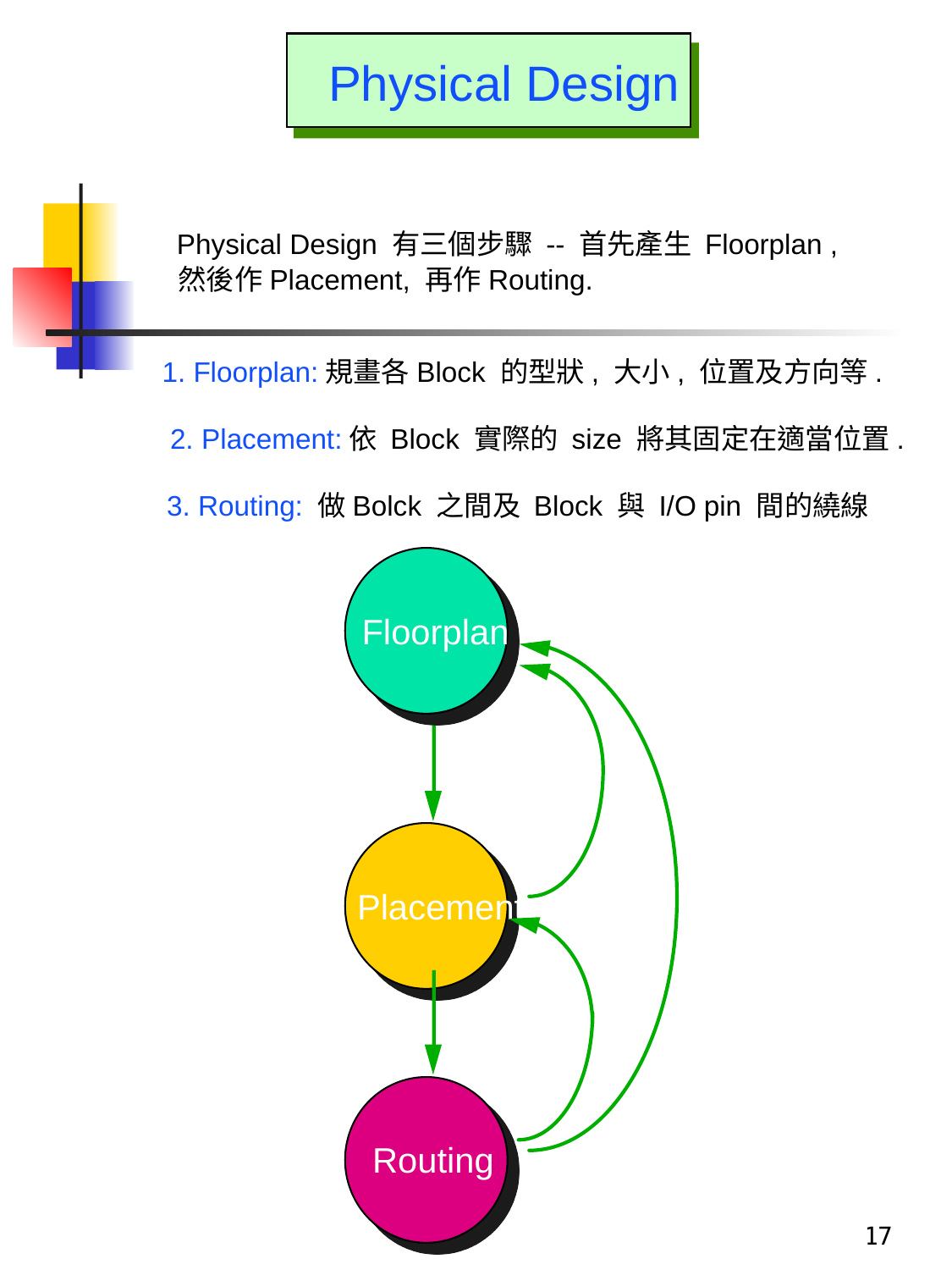

Physical Design
Physical Design 有三個步驟 -- 首先產生 Floorplan ,
然後作Placement, 再作Routing.
1. Floorplan:規畫各Block 的型狀, 大小, 位置及方向等.
2. Placement:依 Block 實際的 size 將其固定在適當位置.
3. Routing: 做Bolck 之間及 Block 與 I/O pin 間的繞線

Floorplan

Placement

Routing
17